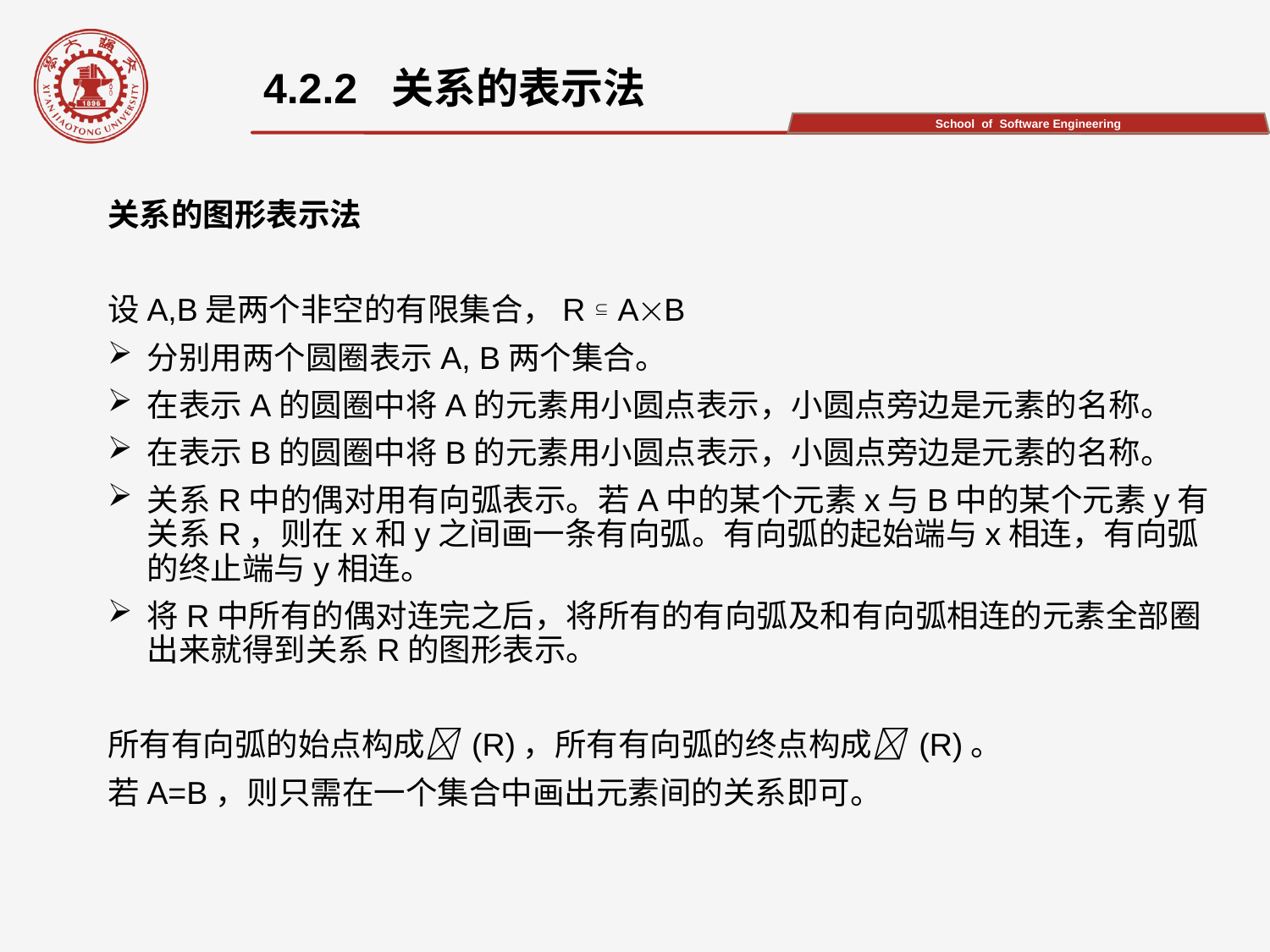

4.2.2  关系的表示法

关系的图形表示法

设A,B是两个非空的有限集合，R ⊆ A×B
分别用两个圆圈表示A, B两个集合。
在表示A的圆圈中将A的元素用小圆点表示，小圆点旁边是元素的名称。
在表示B的圆圈中将B的元素用小圆点表示，小圆点旁边是元素的名称。
关系R中的偶对用有向弧表示。若A中的某个元素x与B中的某个元素y有关系R，则在x和y之间画一条有向弧。有向弧的起始端与x相连，有向弧的终止端与y相连。
将R中所有的偶对连完之后，将所有的有向弧及和有向弧相连的元素全部圈出来就得到关系R的图形表示。

所有有向弧的始点构成℘ (R)，所有有向弧的终点构成ℜ (R)。
若A=B，则只需在一个集合中画出元素间的关系即可。